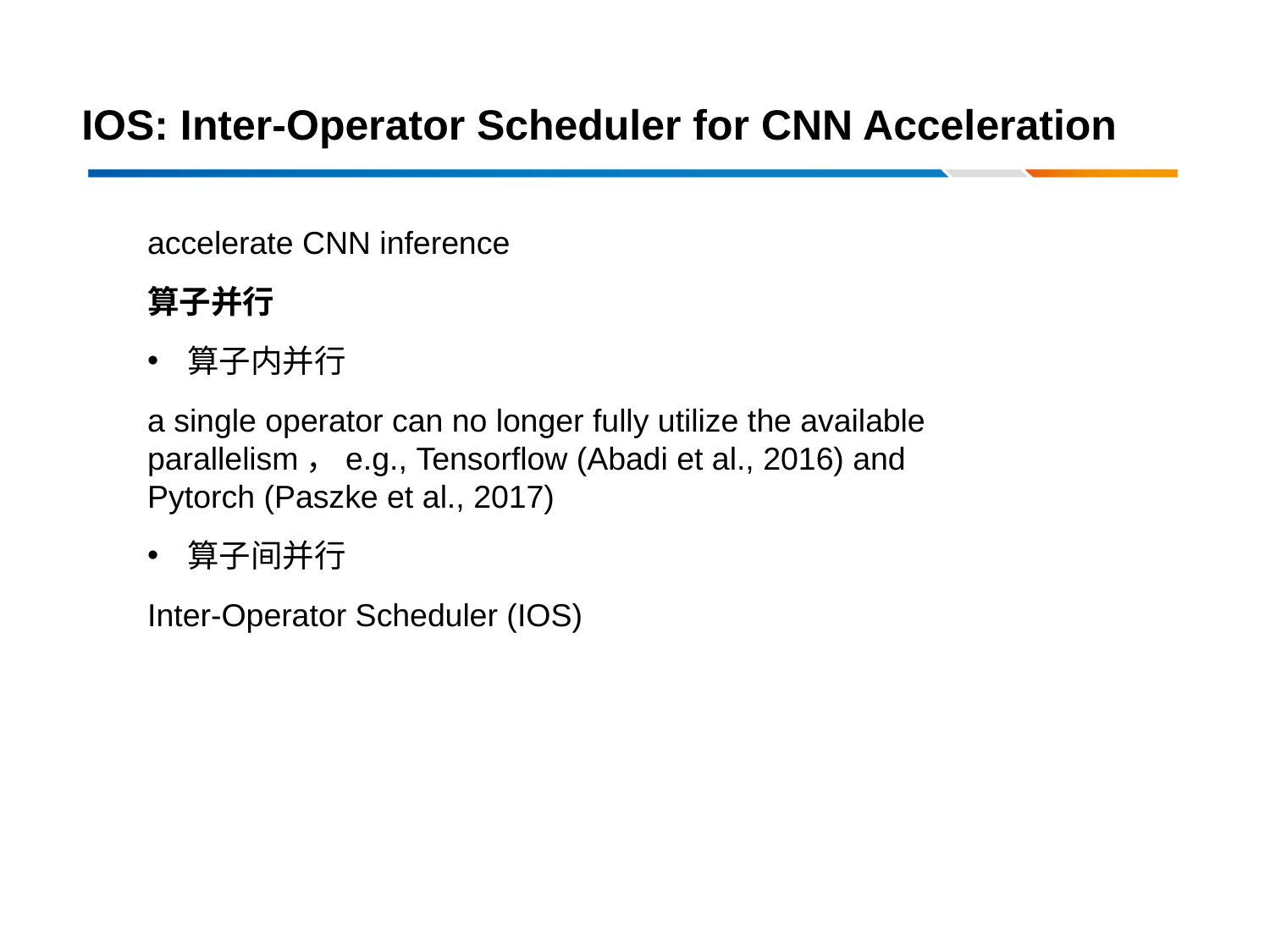

# IOS: Inter-Operator Scheduler for CNN Acceleration
accelerate CNN inference
算子并行
算子内并行
a single operator can no longer fully utilize the available parallelism，e.g., Tensorflow (Abadi et al., 2016) and Pytorch (Paszke et al., 2017)
算子间并行
Inter-Operator Scheduler (IOS)